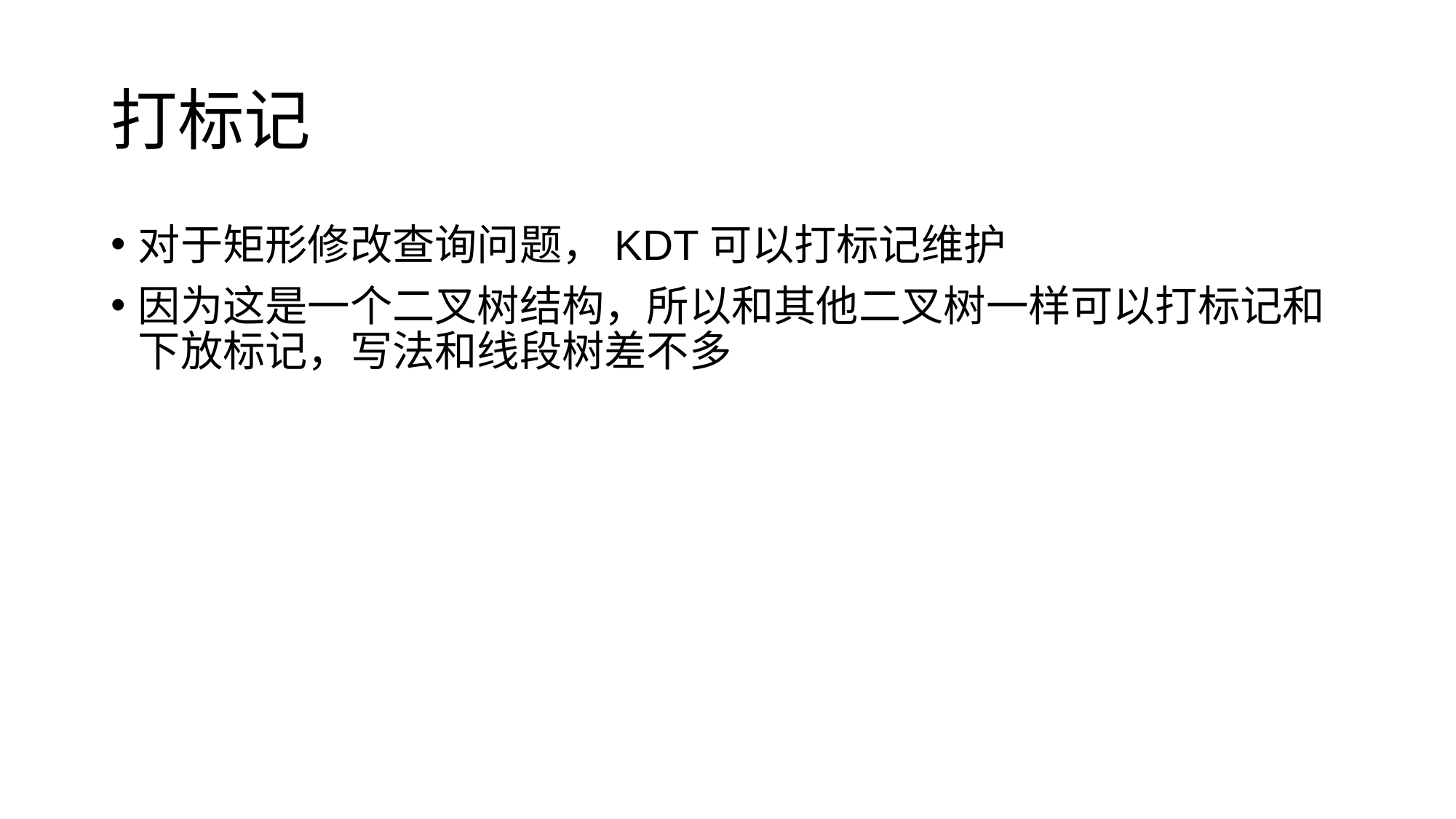

# 打标记
对于矩形修改查询问题，KDT可以打标记维护
因为这是一个二叉树结构，所以和其他二叉树一样可以打标记和下放标记，写法和线段树差不多